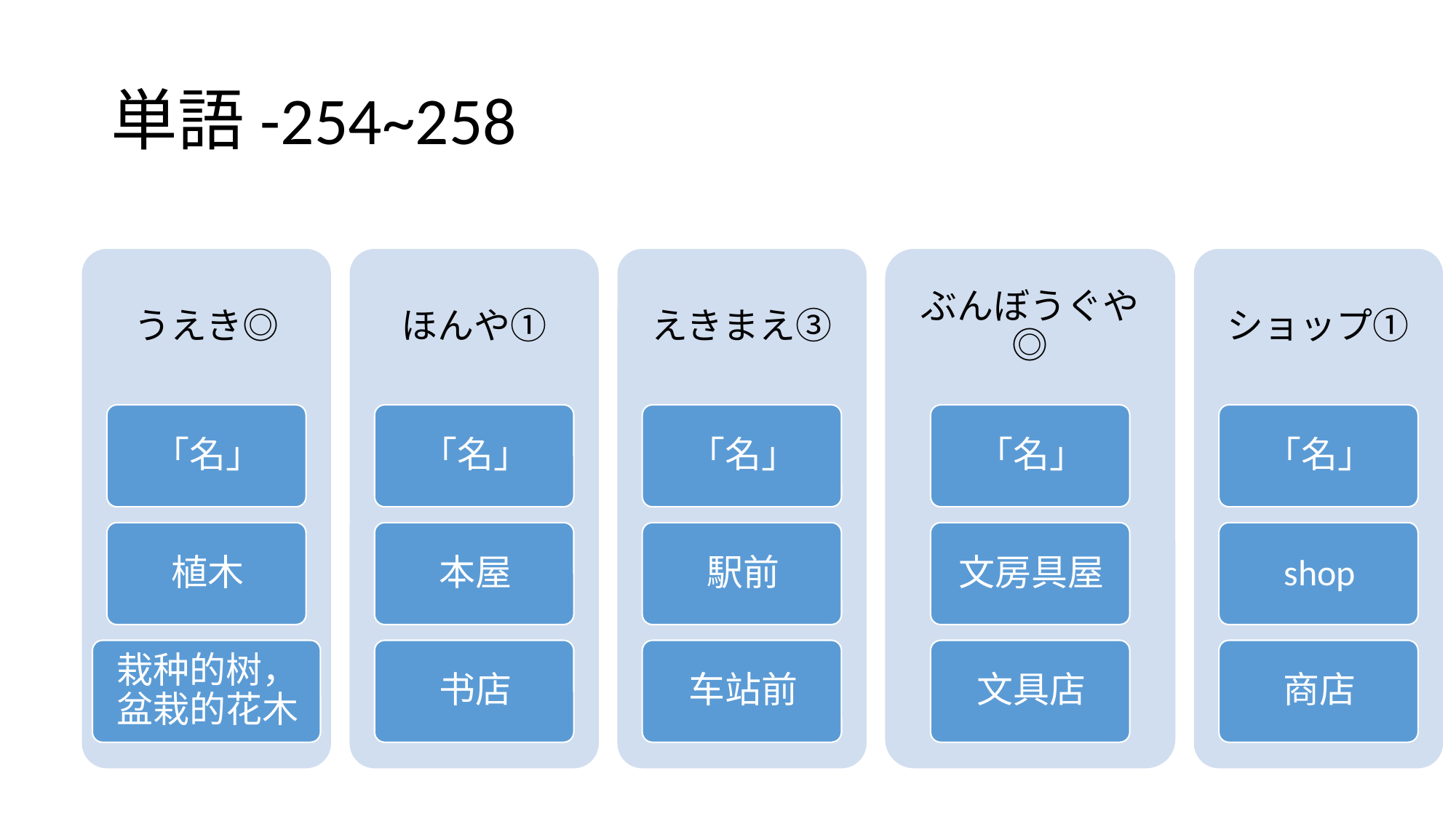

# 単語-254~258
うえき◎
「名」
植木
栽种的树，盆栽的花木
ほんや①
「名」
本屋
书店
えきまえ③
「名」
駅前
车站前
ぶんぼうぐや◎
「名」
文房具屋
文具店
ショップ①
「名」
shop
商店